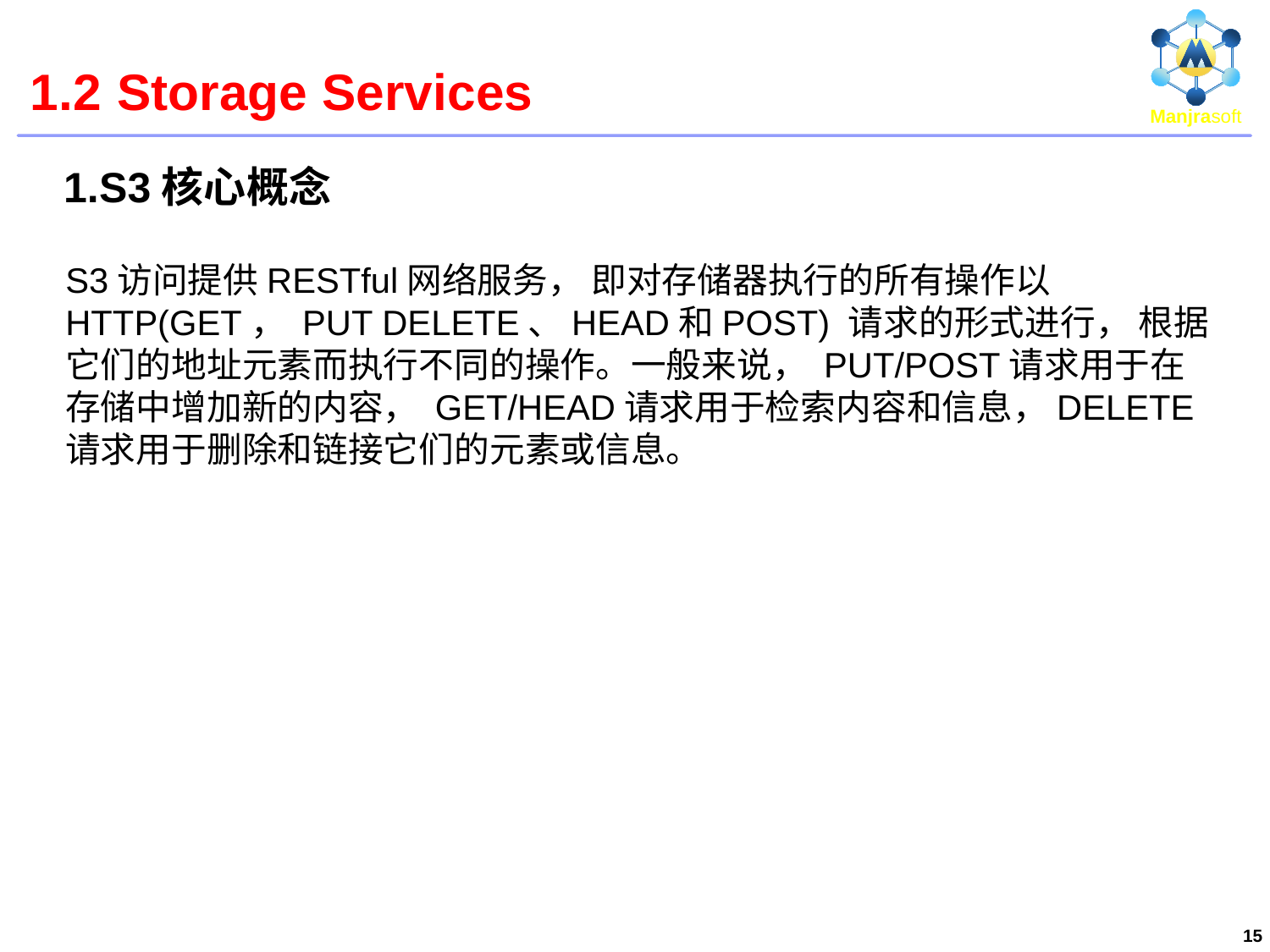

# 1.2 Storage Services
1.S3核心概念
S3访问提供RESTful网络服务， 即对存储器执行的所有操作以HTTP(GET， PUT DELETE、HEAD和POST) 请求的形式进行， 根据它们的地址元素而执行不同的操作。一般来说， PUT/POST请求用于在存储中增加新的内容， GET/HEAD请求用于检索内容和信息，DELETE请求用于删除和链接它们的元素或信息。
15